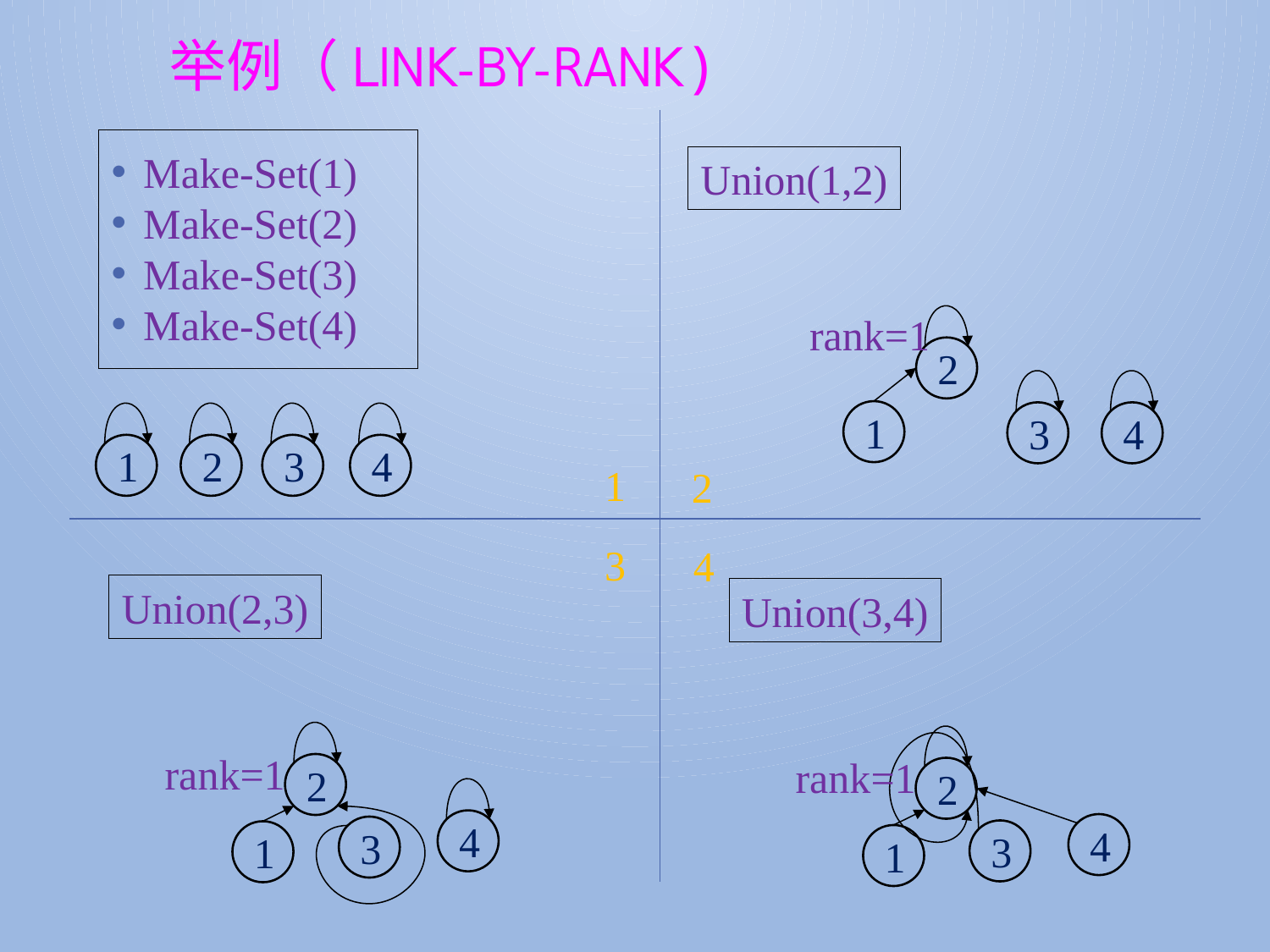

举例（Link-by-rank)
Make-Set(1)
Make-Set(2)
Make-Set(3)
Make-Set(4)
Union(1,2)
rank=1
2
1
3
4
1
2
3
4
1
2
3
4
Union(2,3)
Union(3,4)
rank=1
2
4
3
1
rank=1
2
4
3
1